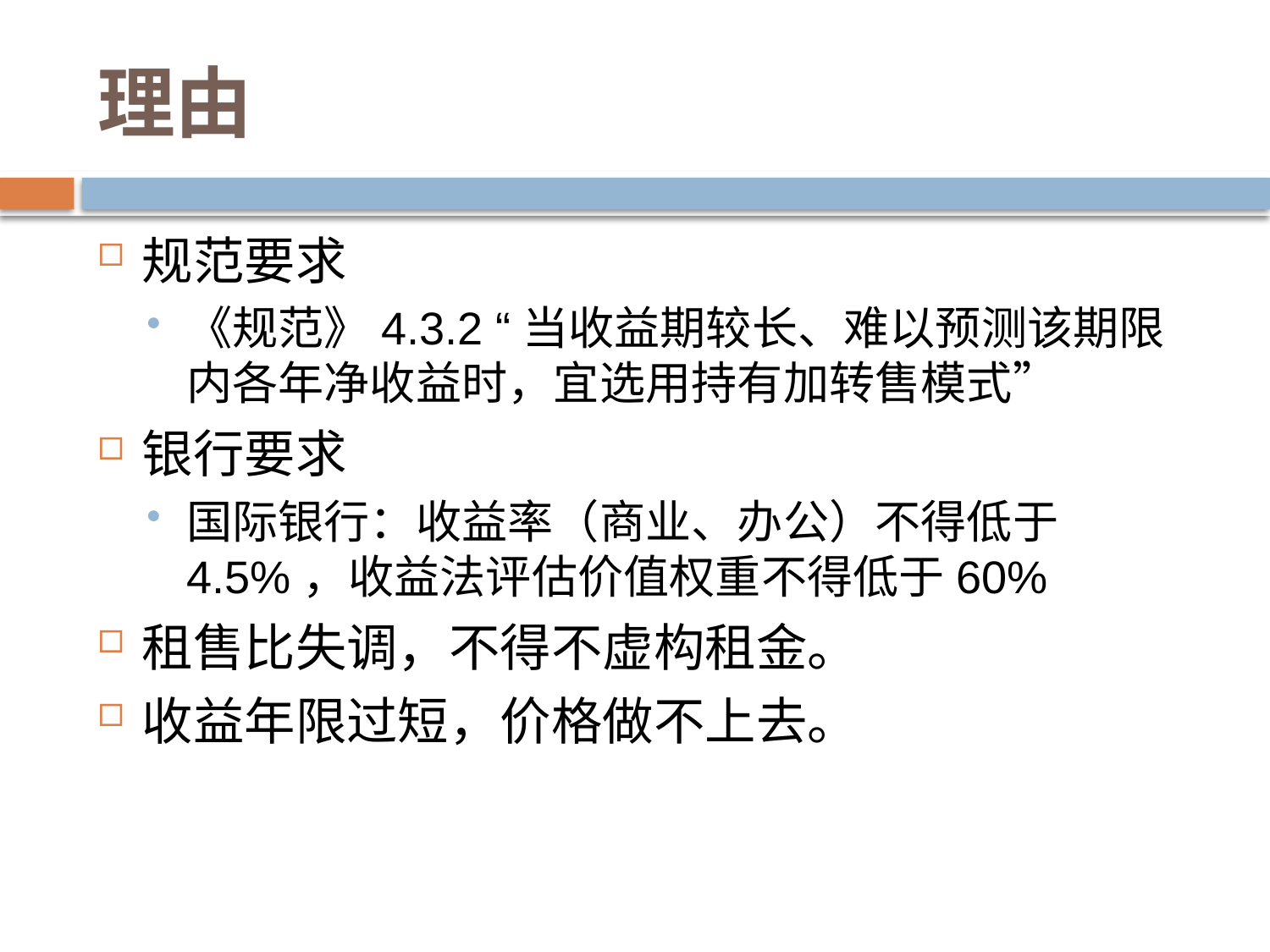

# 理由
规范要求
《规范》4.3.2 “当收益期较长、难以预测该期限内各年净收益时，宜选用持有加转售模式”
银行要求
国际银行：收益率（商业、办公）不得低于4.5%，收益法评估价值权重不得低于60%
租售比失调，不得不虚构租金。
收益年限过短，价格做不上去。